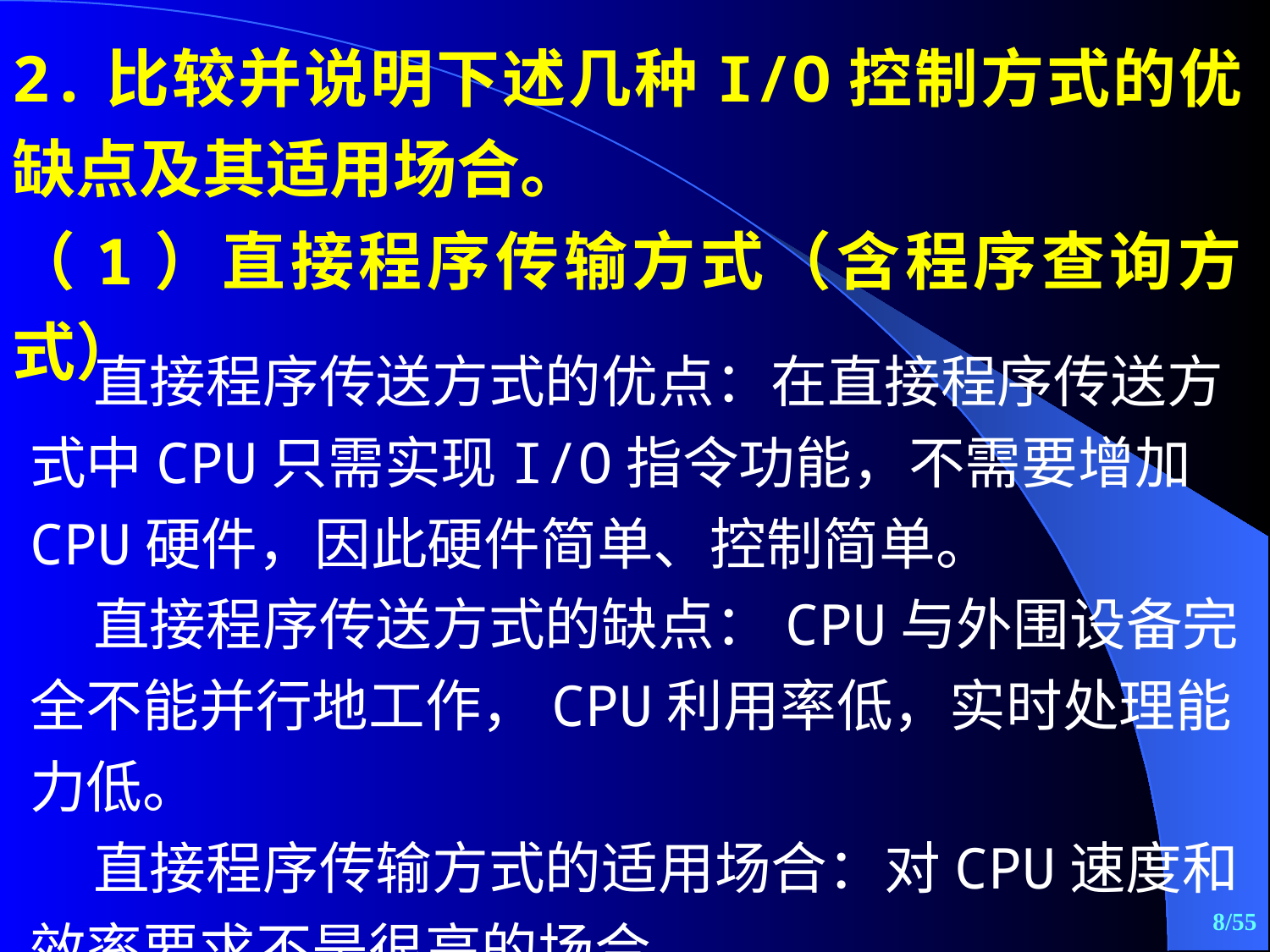

2.比较并说明下述几种I/O控制方式的优缺点及其适用场合。
（1）直接程序传输方式（含程序查询方式）
直接程序传送方式的优点：在直接程序传送方式中CPU只需实现I/O指令功能，不需要增加CPU硬件，因此硬件简单、控制简单。
直接程序传送方式的缺点：CPU与外围设备完全不能并行地工作，CPU利用率低，实时处理能力低。
直接程序传输方式的适用场合：对CPU速度和效率要求不是很高的场合。
8/55